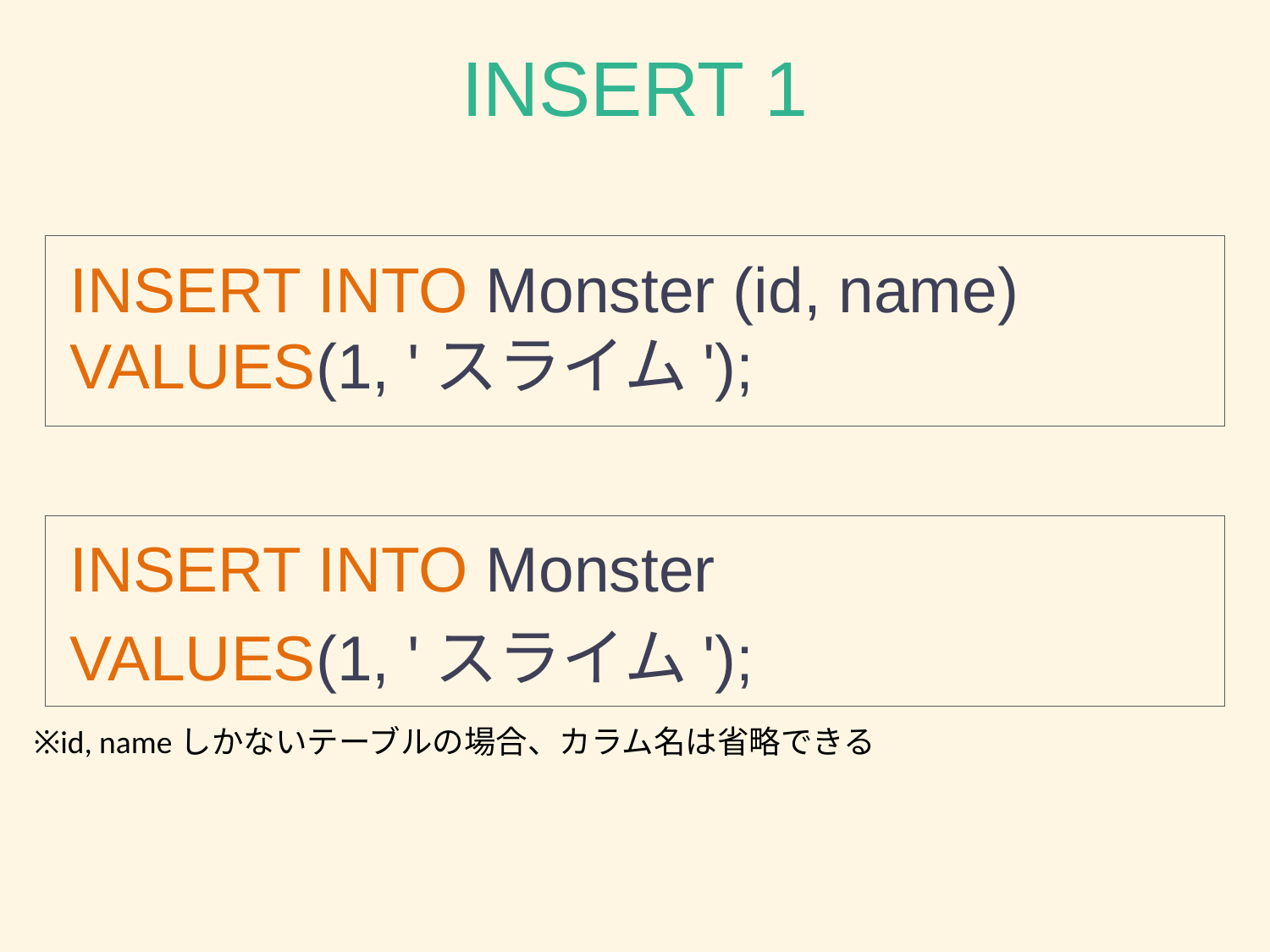

# INSERT 1
INSERT INTO Monster (id, name) VALUES(1, 'スライム');
INSERT INTO Monster
VALUES(1, 'スライム');
※id, nameしかないテーブルの場合、カラム名は省略できる